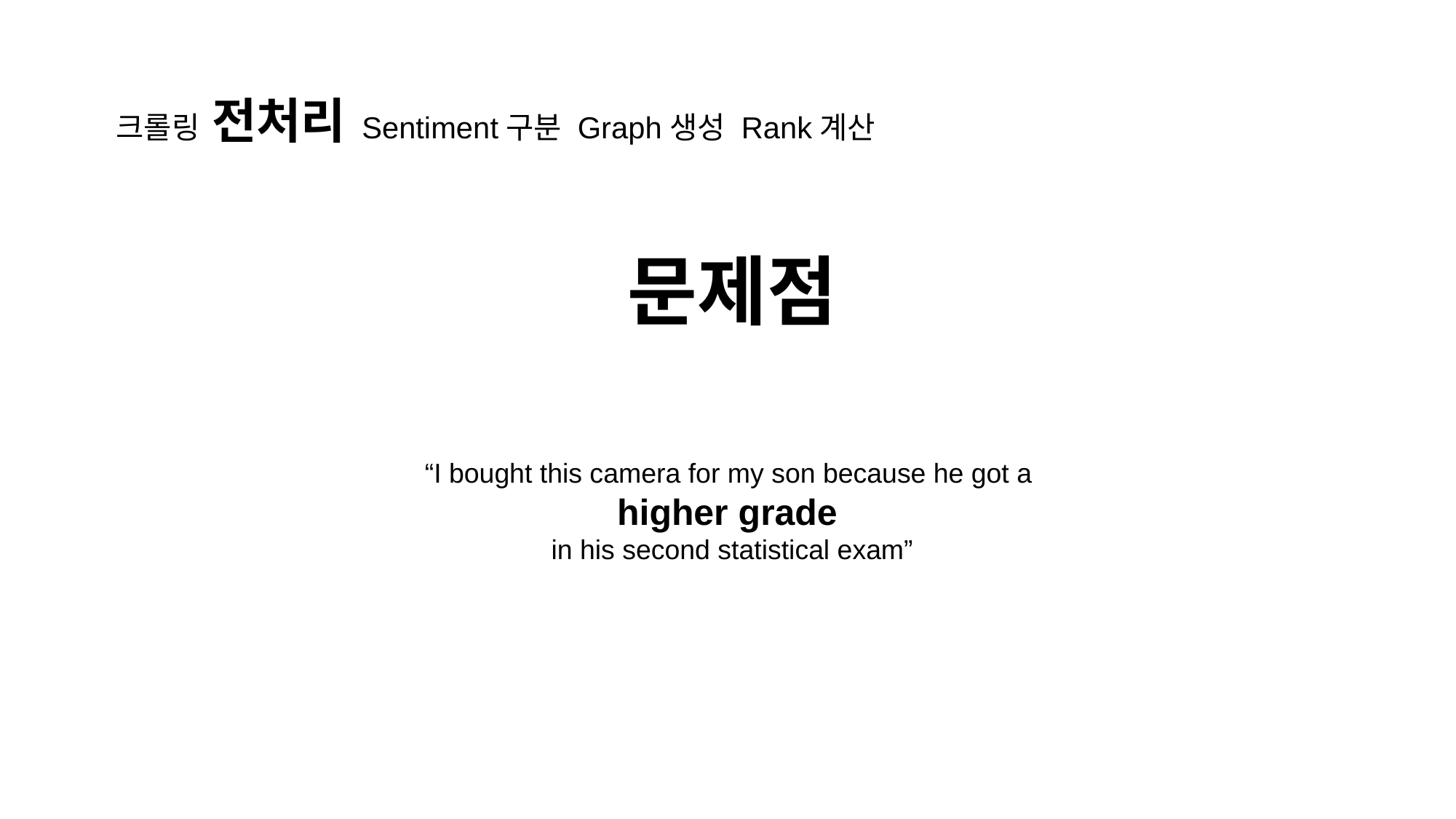

크롤링 전처리 Sentiment구분 Graph생성 Rank계산
문제점
“I bought this camera for my son because he got a
higher grade
in his second statistical exam”